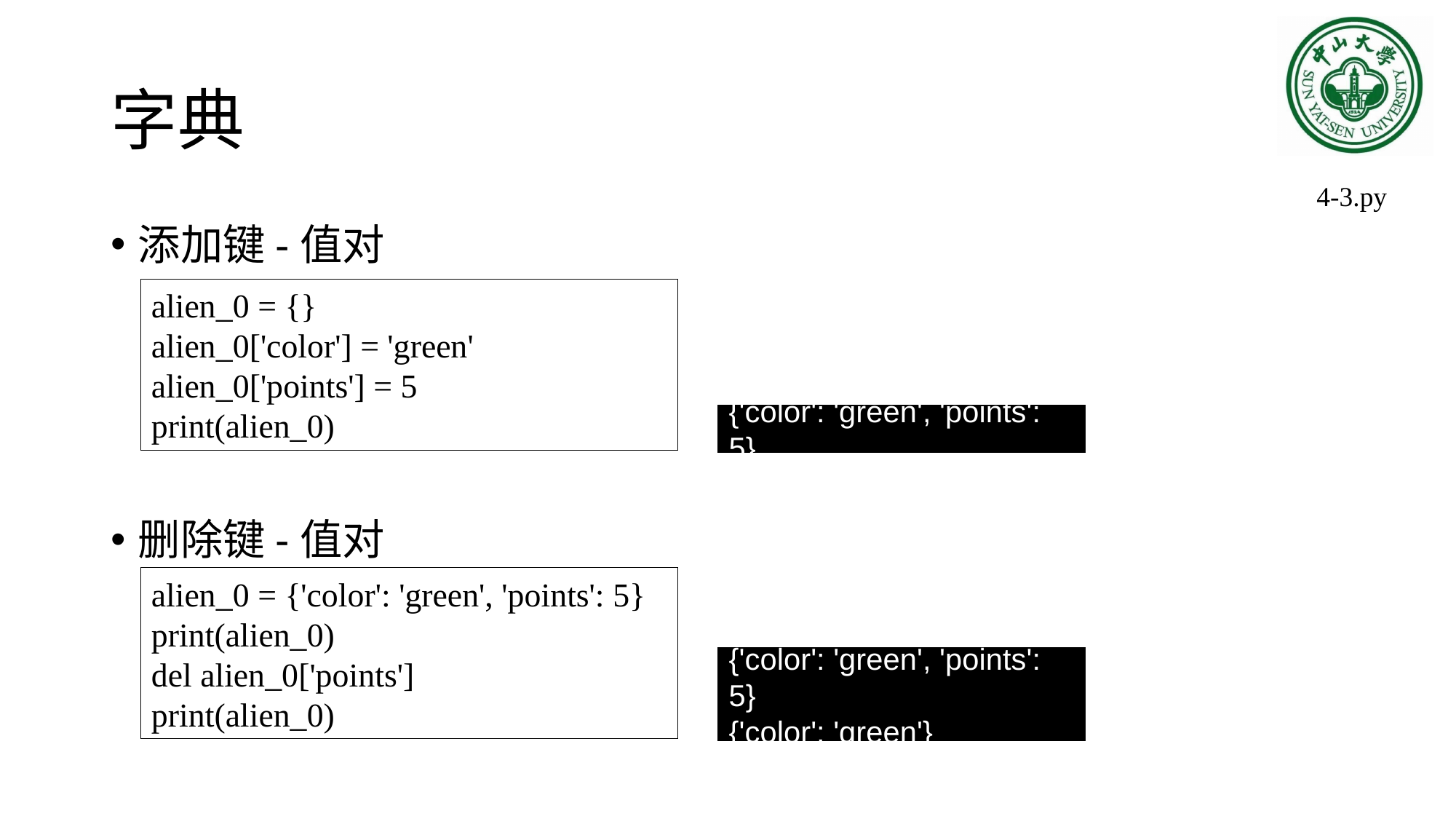

# 字典
4-3.py
添加键-值对

删除键-值对
alien_0 = {}
alien_0['color'] = 'green'
alien_0['points'] = 5
print(alien_0)
{'color': 'green', 'points': 5}
alien_0 = {'color': 'green', 'points': 5}
print(alien_0)
del alien_0['points']
print(alien_0)
{'color': 'green', 'points': 5}
{'color': 'green'}